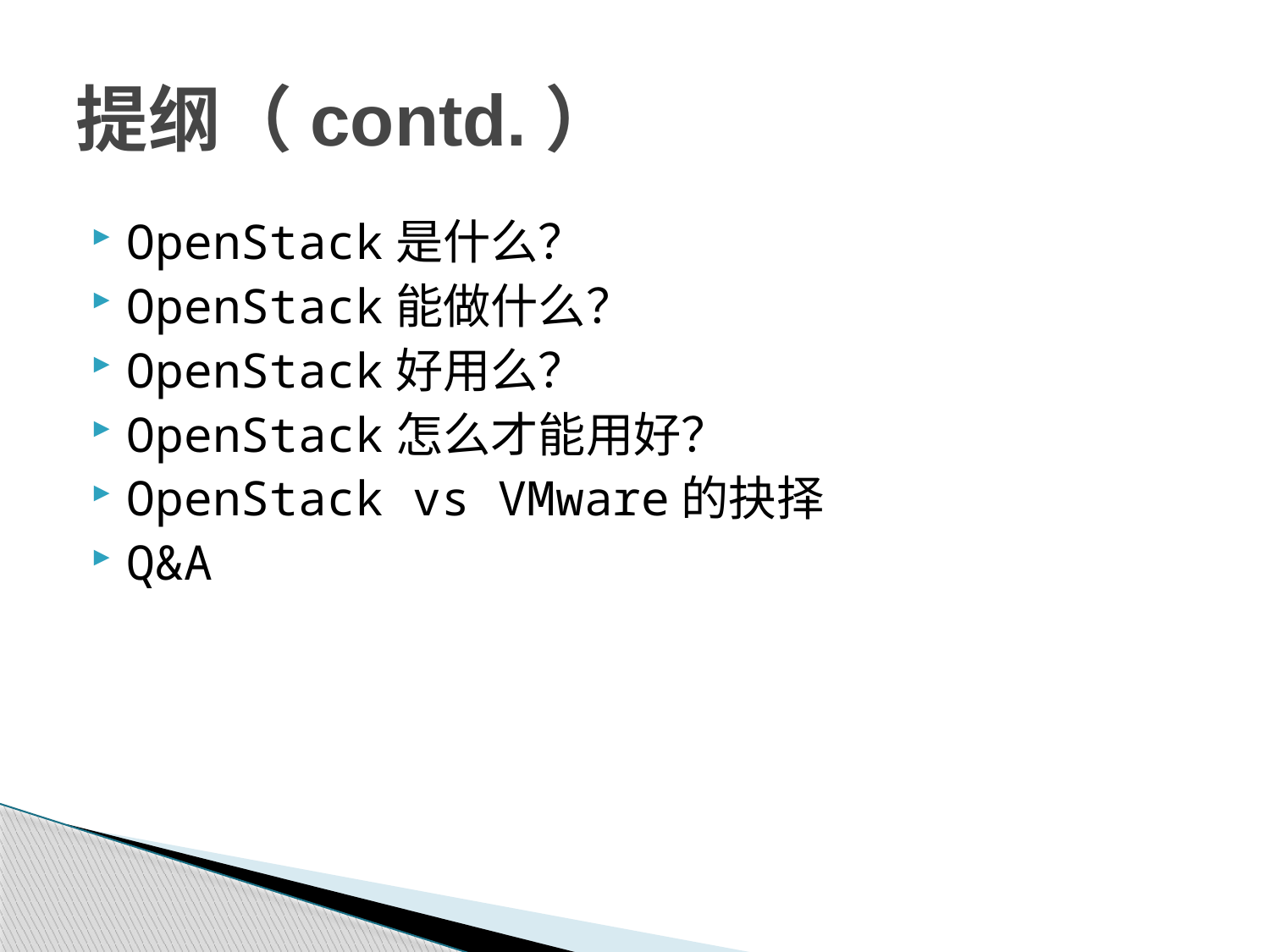

# 提纲（contd.）
OpenStack是什么？
OpenStack能做什么？
OpenStack好用么？
OpenStack怎么才能用好？
OpenStack vs VMware的抉择
Q&A